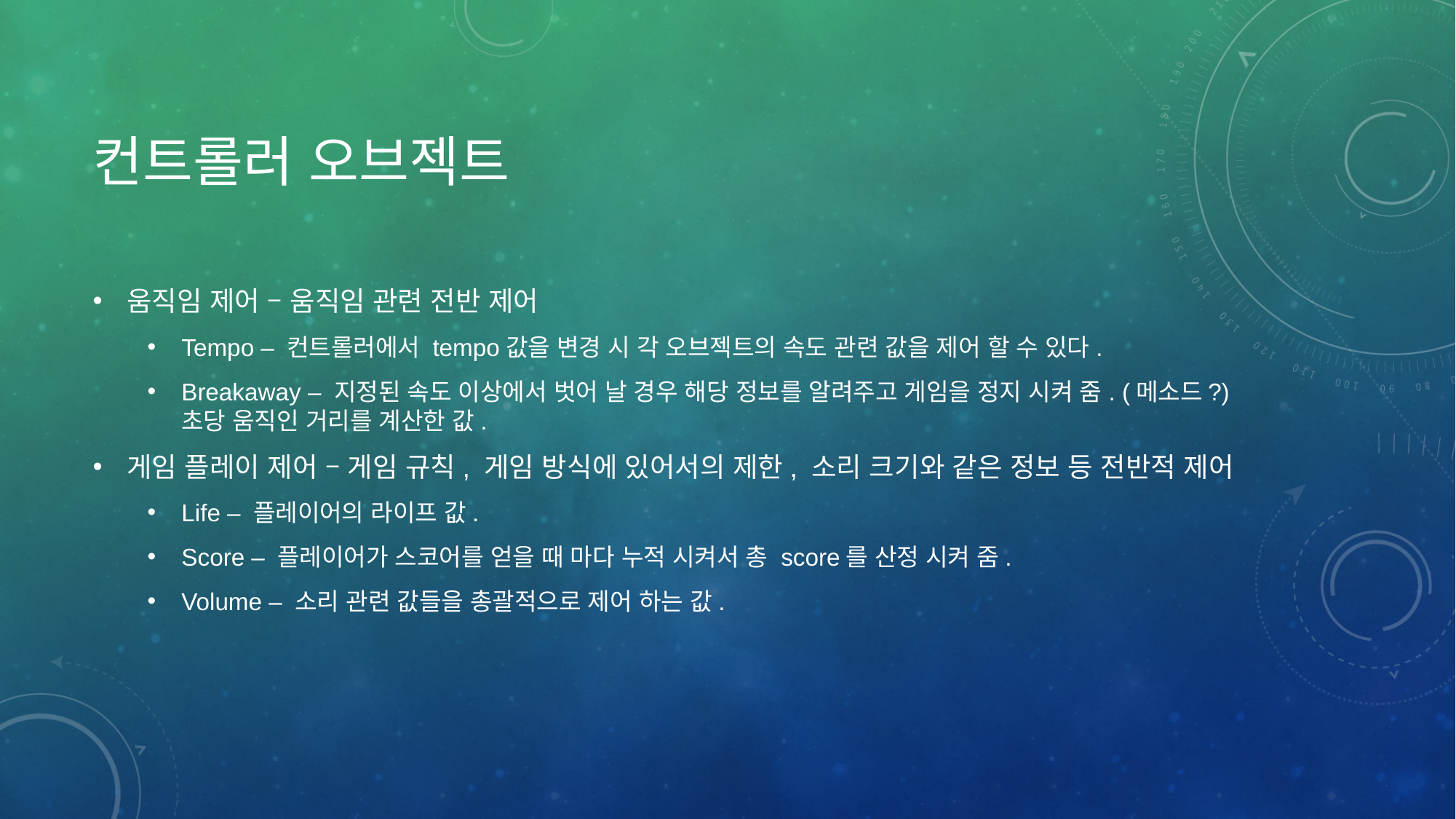

# 컨트롤러 오브젝트
움직임 제어 – 움직임 관련 전반 제어
Tempo – 컨트롤러에서 tempo값을 변경 시 각 오브젝트의 속도 관련 값을 제어 할 수 있다.
Breakaway – 지정된 속도 이상에서 벗어 날 경우 해당 정보를 알려주고 게임을 정지 시켜 줌. (메소드?) 초당 움직인 거리를 계산한 값.
게임 플레이 제어 – 게임 규칙, 게임 방식에 있어서의 제한, 소리 크기와 같은 정보 등 전반적 제어
Life – 플레이어의 라이프 값.
Score – 플레이어가 스코어를 얻을 때 마다 누적 시켜서 총 score를 산정 시켜 줌.
Volume – 소리 관련 값들을 총괄적으로 제어 하는 값.